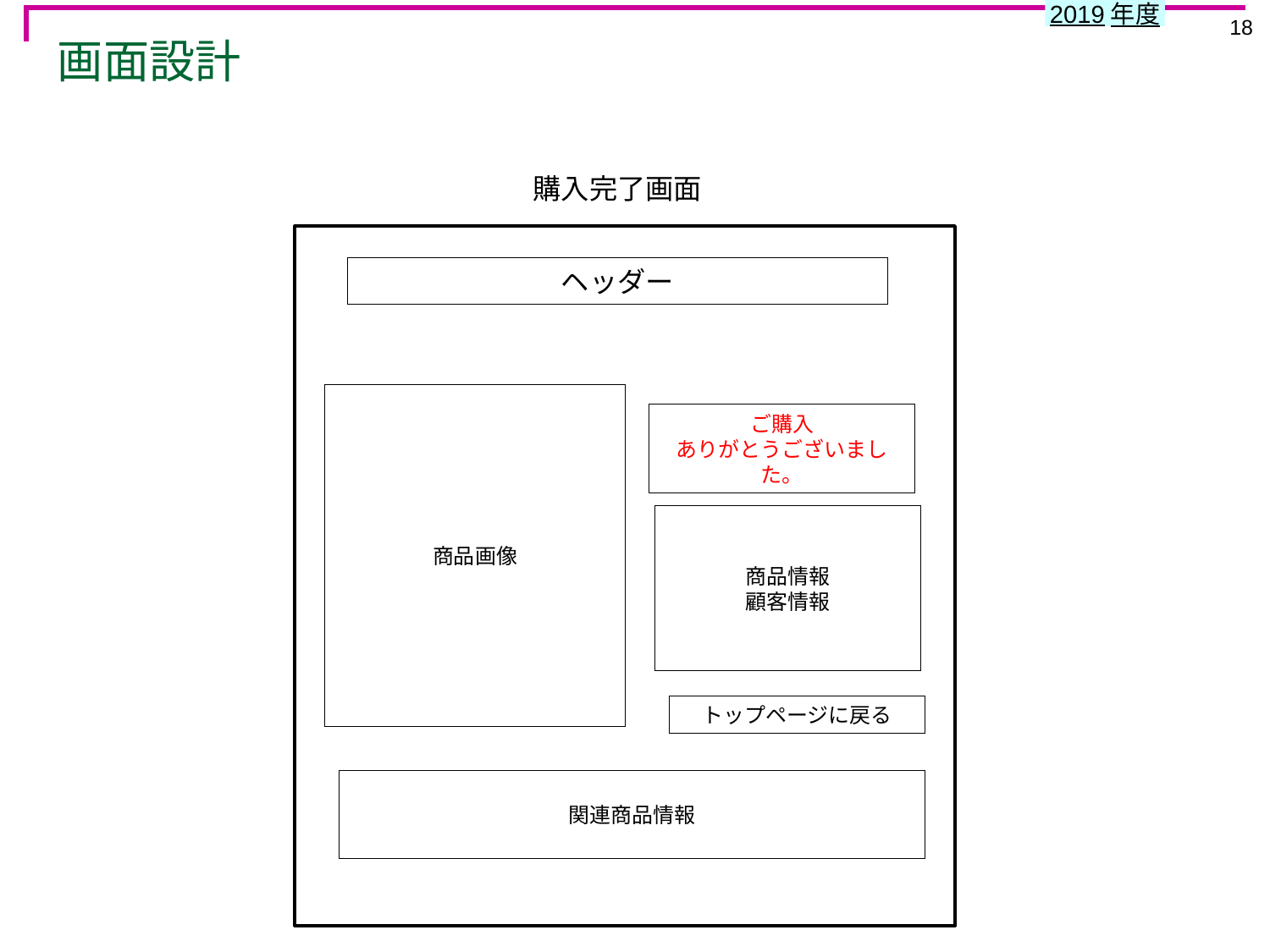

18
# 画面設計
購入完了画面

ヘッダー

商品画像

商品情報
顧客情報

ご購入
ありがとうございました。
トップページに戻る

関連商品情報